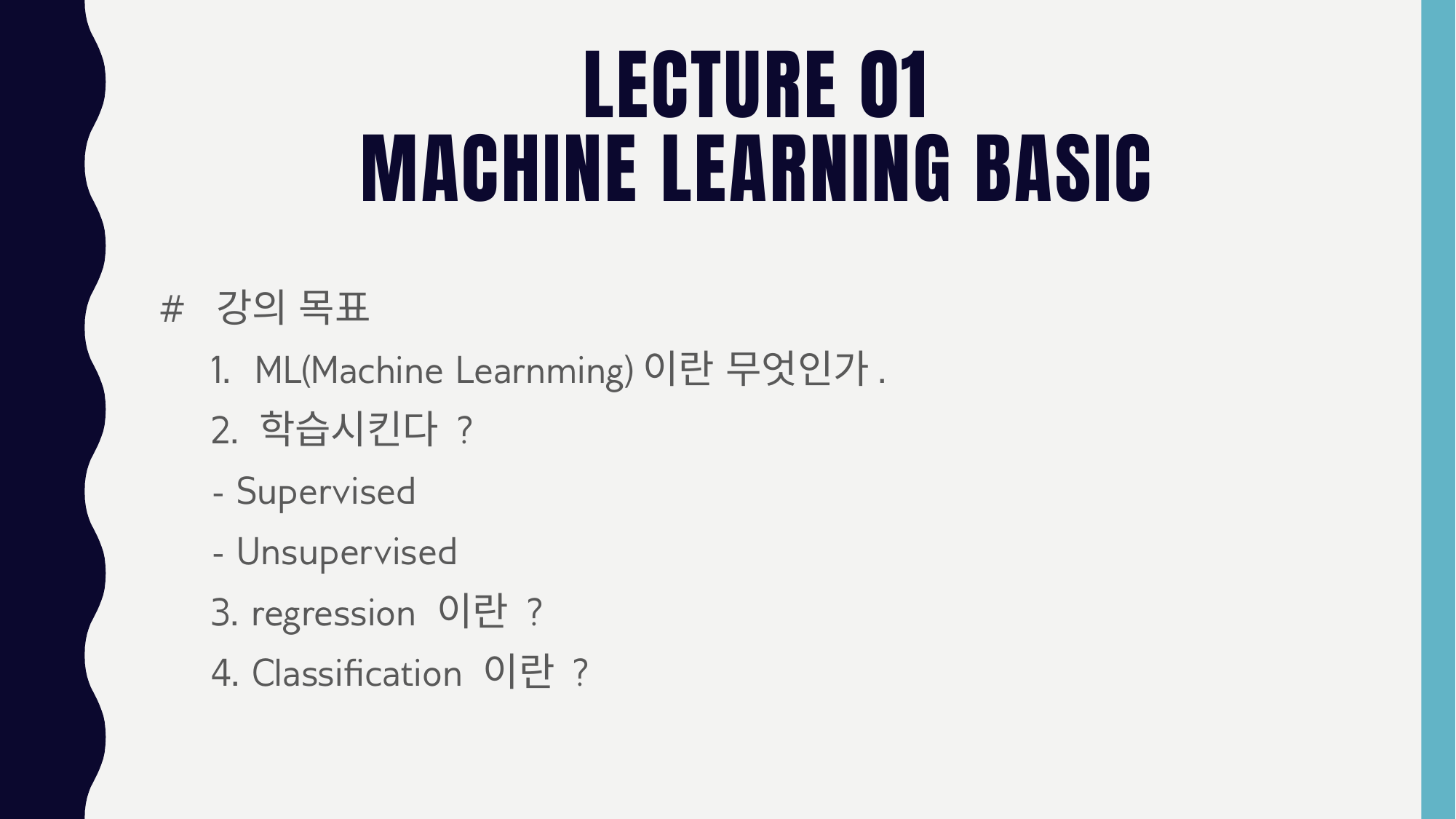

# Lecture 01 machine learning Basic
#  강의 목표
1.  ML(Machine Learnming)이란 무엇인가.
2. 학습시킨다 ?
	- Supervised
	- Unsupervised
3. regression 이란 ?
4. Classification 이란 ?